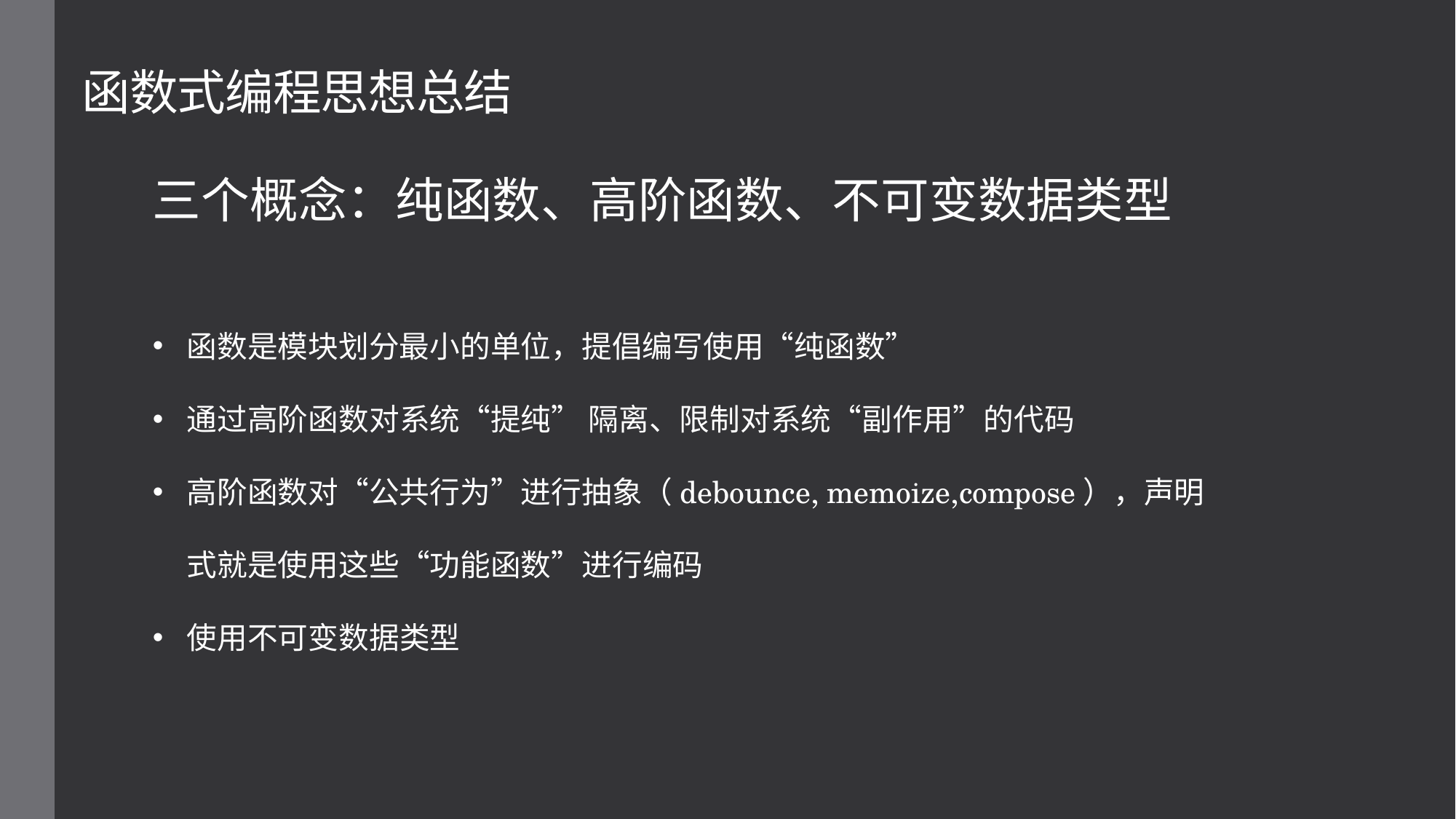

# 函数式编程思想总结
三个概念：纯函数、高阶函数、不可变数据类型
函数是模块划分最小的单位，提倡编写使用“纯函数”
通过高阶函数对系统“提纯” 隔离、限制对系统“副作用”的代码
高阶函数对“公共行为”进行抽象（debounce, memoize,compose），声明式就是使用这些“功能函数”进行编码
使用不可变数据类型